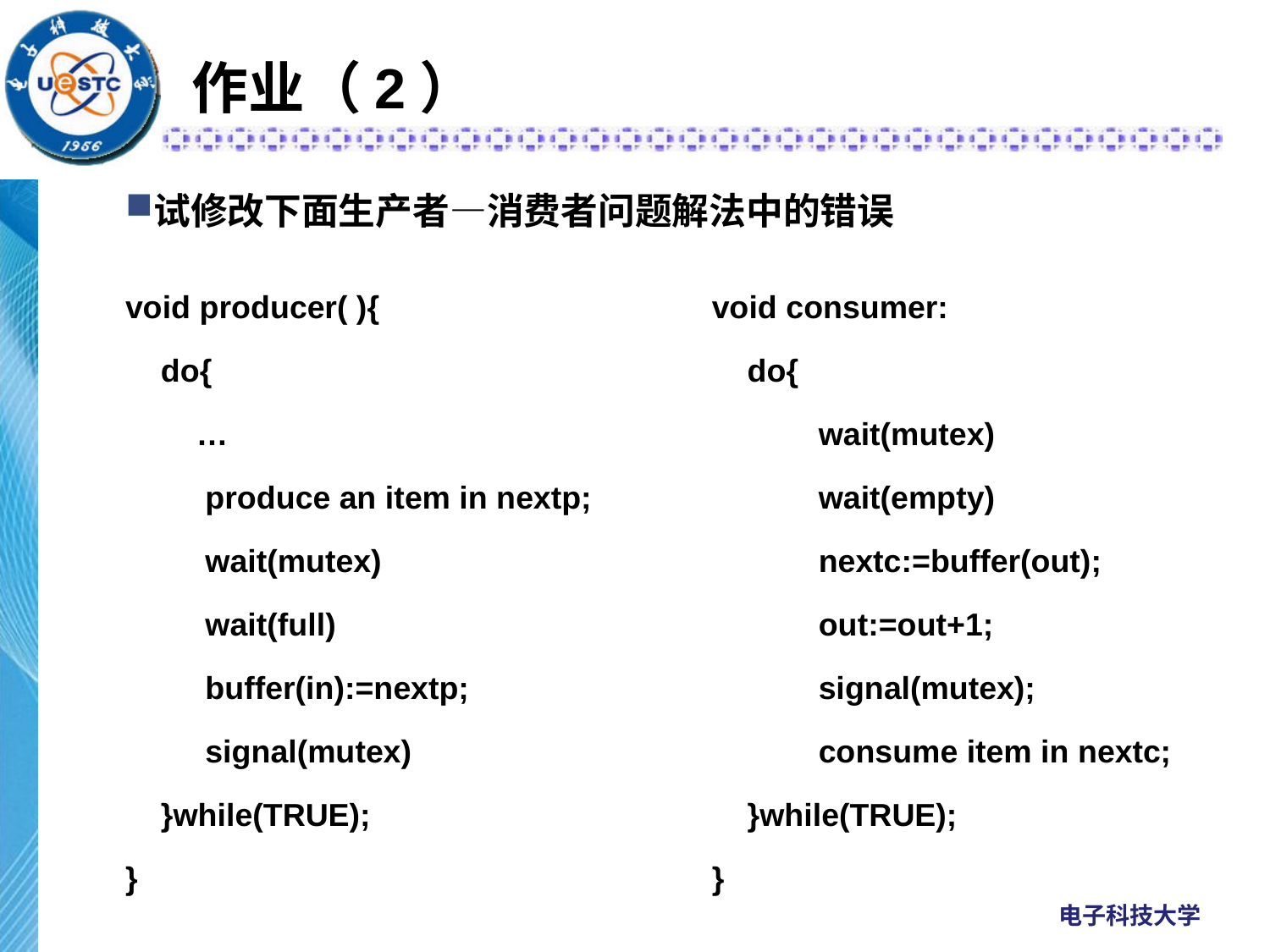

作业（2）

试修改下面生产者—消费者问题解法中的错误
void producer( ){
    do{
        …
         produce an item in nextp;
         wait(mutex)
         wait(full)
         buffer(in):=nextp;
         signal(mutex)
    }while(TRUE);
}
void consumer:
    do{
            wait(mutex)
            wait(empty)
            nextc:=buffer(out);
            out:=out+1;
            signal(mutex);
            consume item in nextc;
    }while(TRUE);
}